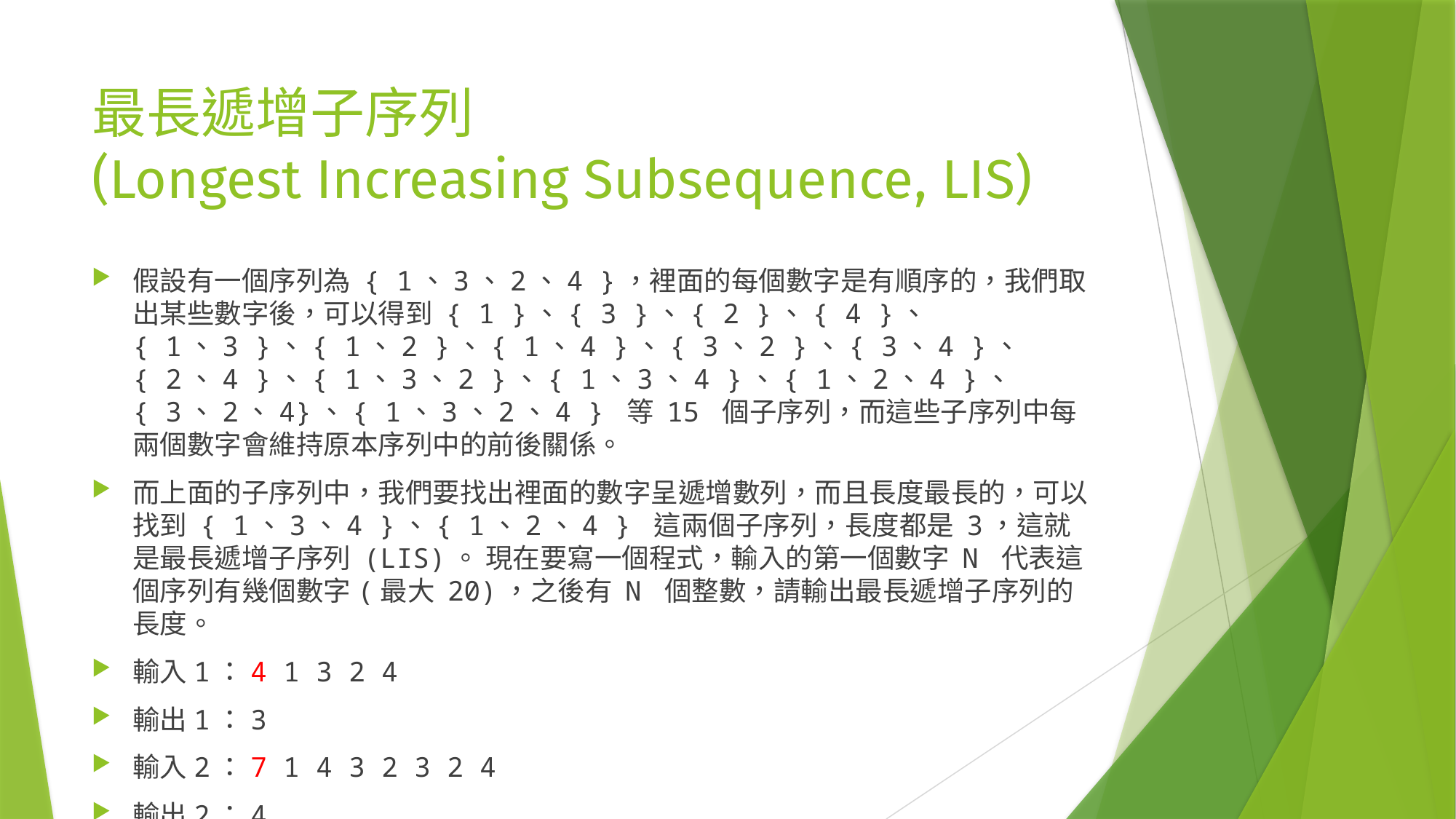

# 最長遞增子序列 (Longest Increasing Subsequence, LIS)
假設有一個序列為 { 1、3、2、4 }，裡面的每個數字是有順序的，我們取出某些數字後，可以得到 { 1 }、{ 3 }、{ 2 }、{ 4 }、{ 1、3 }、{ 1、2 }、{ 1、4 }、{ 3、2 }、{ 3、4 }、{ 2、4 }、{ 1、3、2 }、{ 1、3、4 }、{ 1、2、4 }、{ 3、2、4}、{ 1、3、2、4 } 等 15 個子序列，而這些子序列中每兩個數字會維持原本序列中的前後關係。
而上面的子序列中，我們要找出裡面的數字呈遞增數列，而且長度最長的，可以找到 { 1、3、4 }、{ 1、2、4 } 這兩個子序列，長度都是 3，這就是最長遞增子序列 (LIS)。 現在要寫一個程式，輸入的第一個數字 N 代表這個序列有幾個數字(最大 20)，之後有 N 個整數，請輸出最長遞增子序列的長度。
輸入1：4 1 3 2 4
輸出1：3
輸入2：7 1 4 3 2 3 2 4
輸出2：4